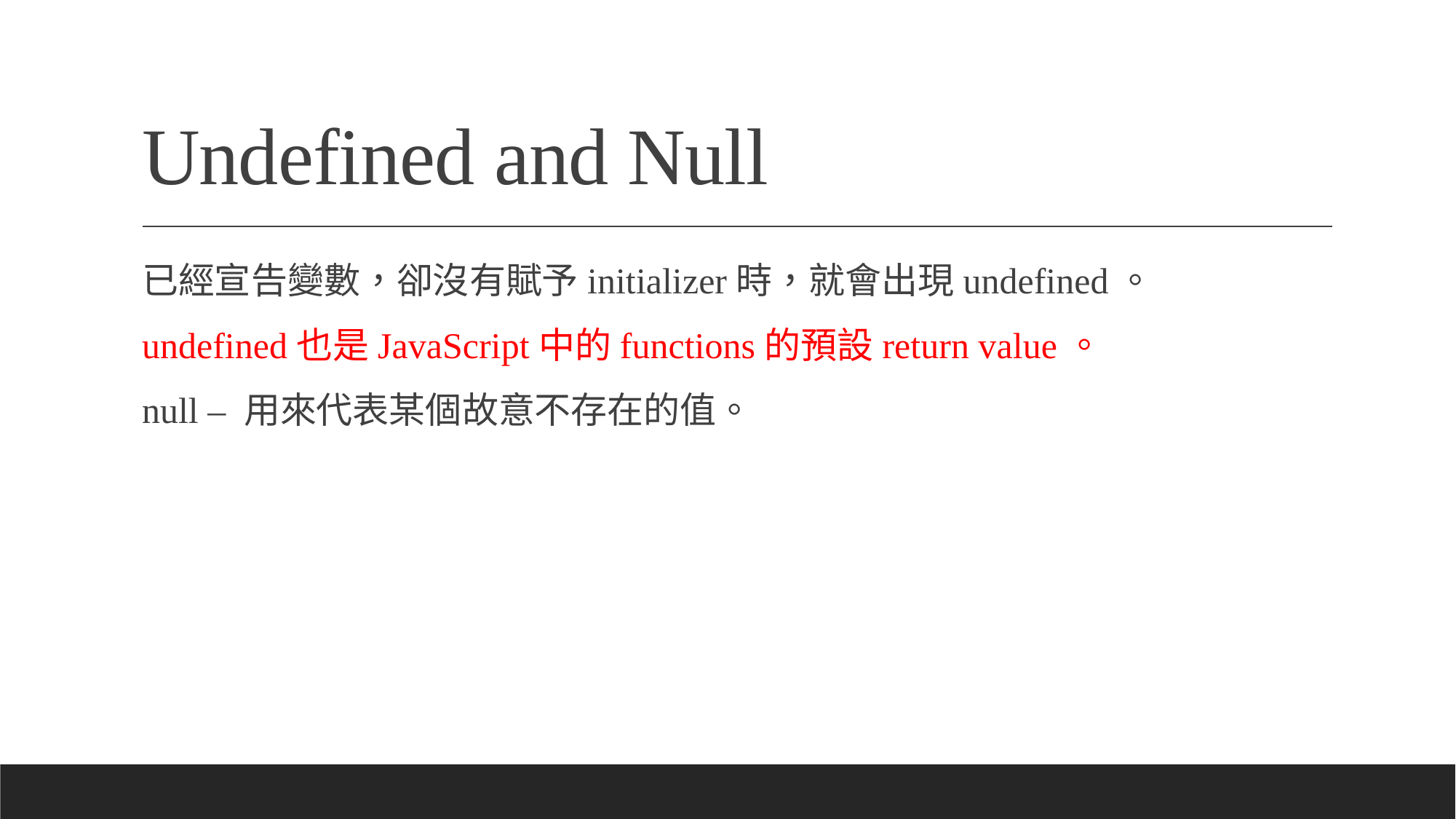

# Undefined and Null
已經宣告變數，卻沒有賦予initializer時，就會出現undefined。
undefined也是JavaScript中的functions的預設return value。
null – 用來代表某個故意不存在的值。